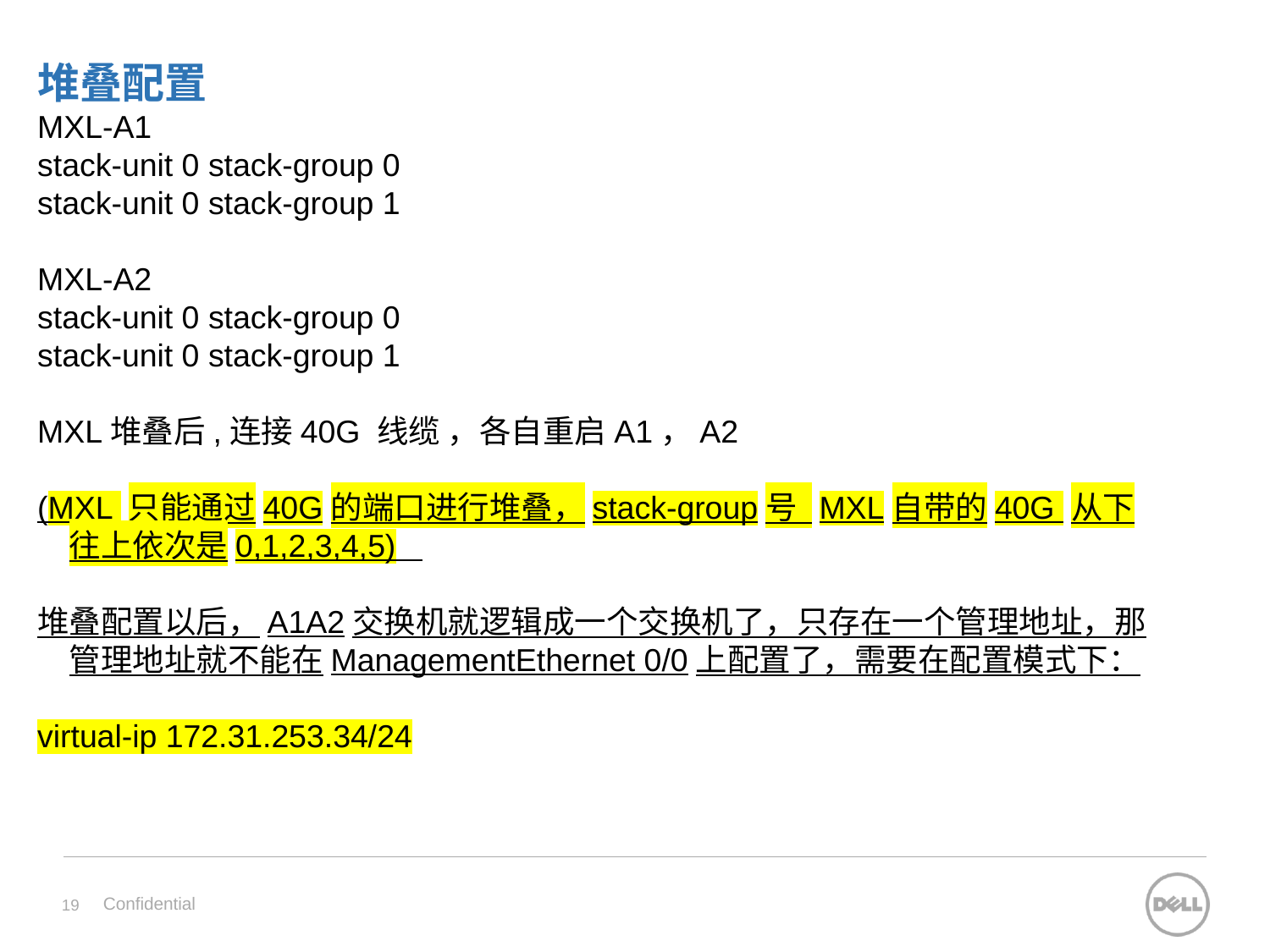

堆叠配置
MXL-A1
stack-unit 0 stack-group 0
stack-unit 0 stack-group 1

MXL-A2
stack-unit 0 stack-group 0
stack-unit 0 stack-group 1

MXL堆叠后,连接40G 线缆 ，各自重启A1，A2

(MXL 只能通过40G的端口进行堆叠，stack-group号  MXL自带的40G 从下往上依次是0,1,2,3,4,5)

堆叠配置以后，A1A2交换机就逻辑成一个交换机了，只存在一个管理地址，那管理地址就不能在ManagementEthernet 0/0上配置了，需要在配置模式下：

virtual-ip 172.31.253.34/24
Confidential
19